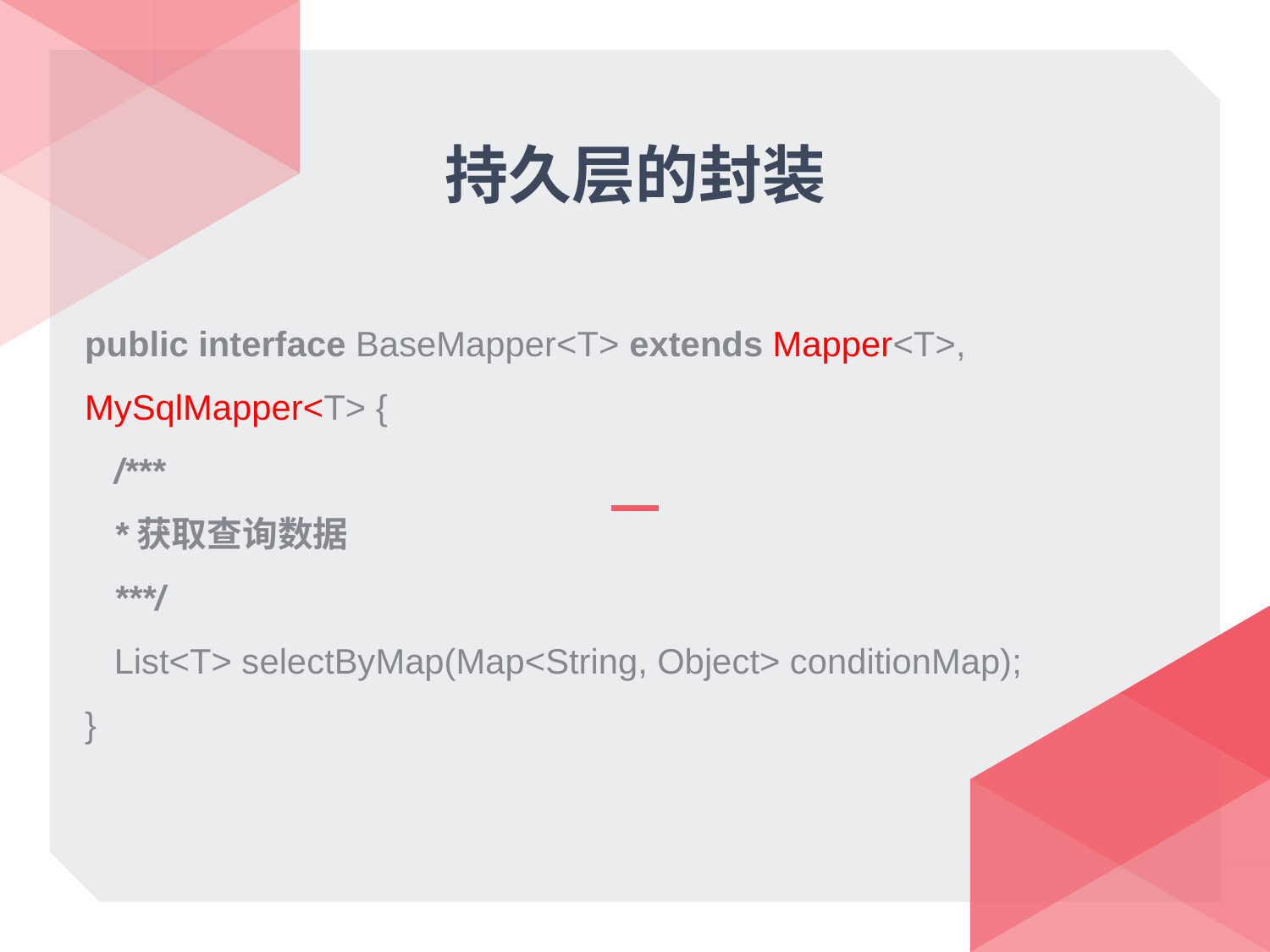

# 持久层的封装
public interface BaseMapper<T> extends Mapper<T>, MySqlMapper<T> {
   /***
   *获取查询数据
   ***/
   List<T> selectByMap(Map<String, Object> conditionMap);
}